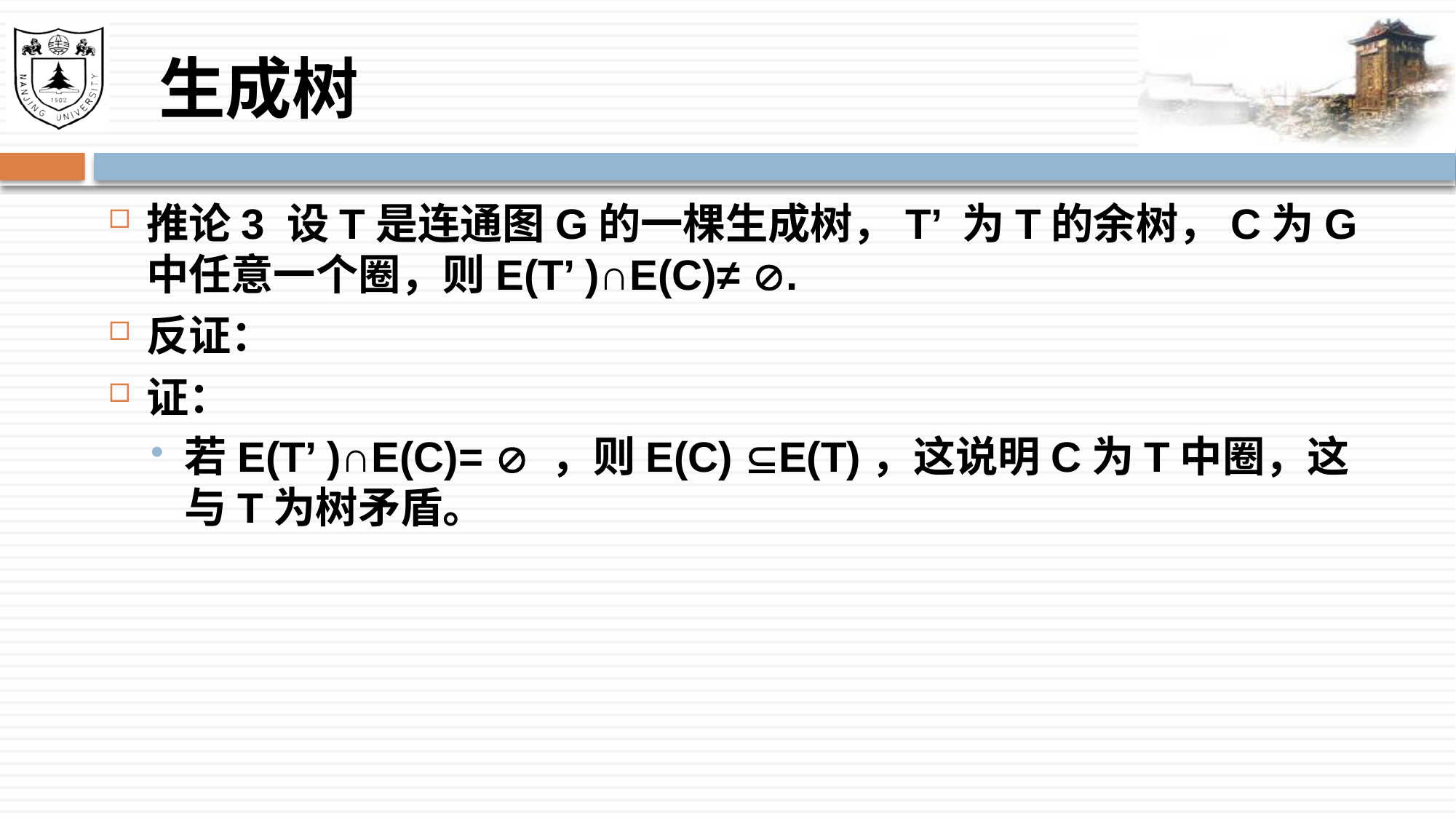

# 生成树
推论3 设T是连通图G的一棵生成树，T’ 为T的余树，C为G中任意一个圈，则E(T’ )∩E(C)≠ ∅.
反证：
证：
若E(T’ )∩E(C)= ∅ ，则E(C) ⊆E(T)，这说明C为T中圈，这与T为树矛盾。